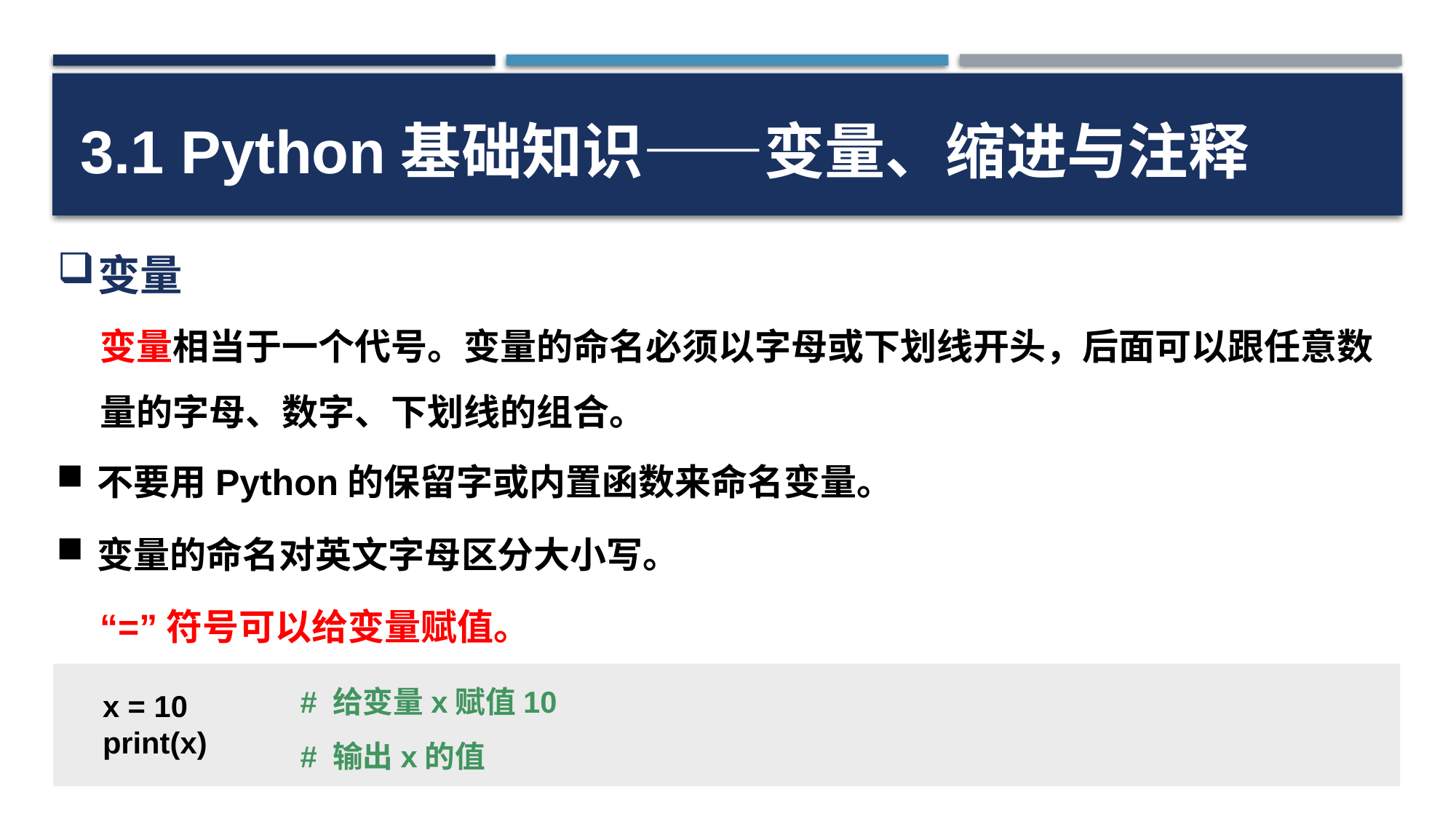

3.1 Python基础知识——变量、缩进与注释
变量
变量相当于一个代号。变量的命名必须以字母或下划线开头，后面可以跟任意数量的字母、数字、下划线的组合。
不要用Python的保留字或内置函数来命名变量。
变量的命名对英文字母区分大小写。
“=”符号可以给变量赋值。
x = 10
print(x)

# 给变量x赋值10
# 输出x的值
22